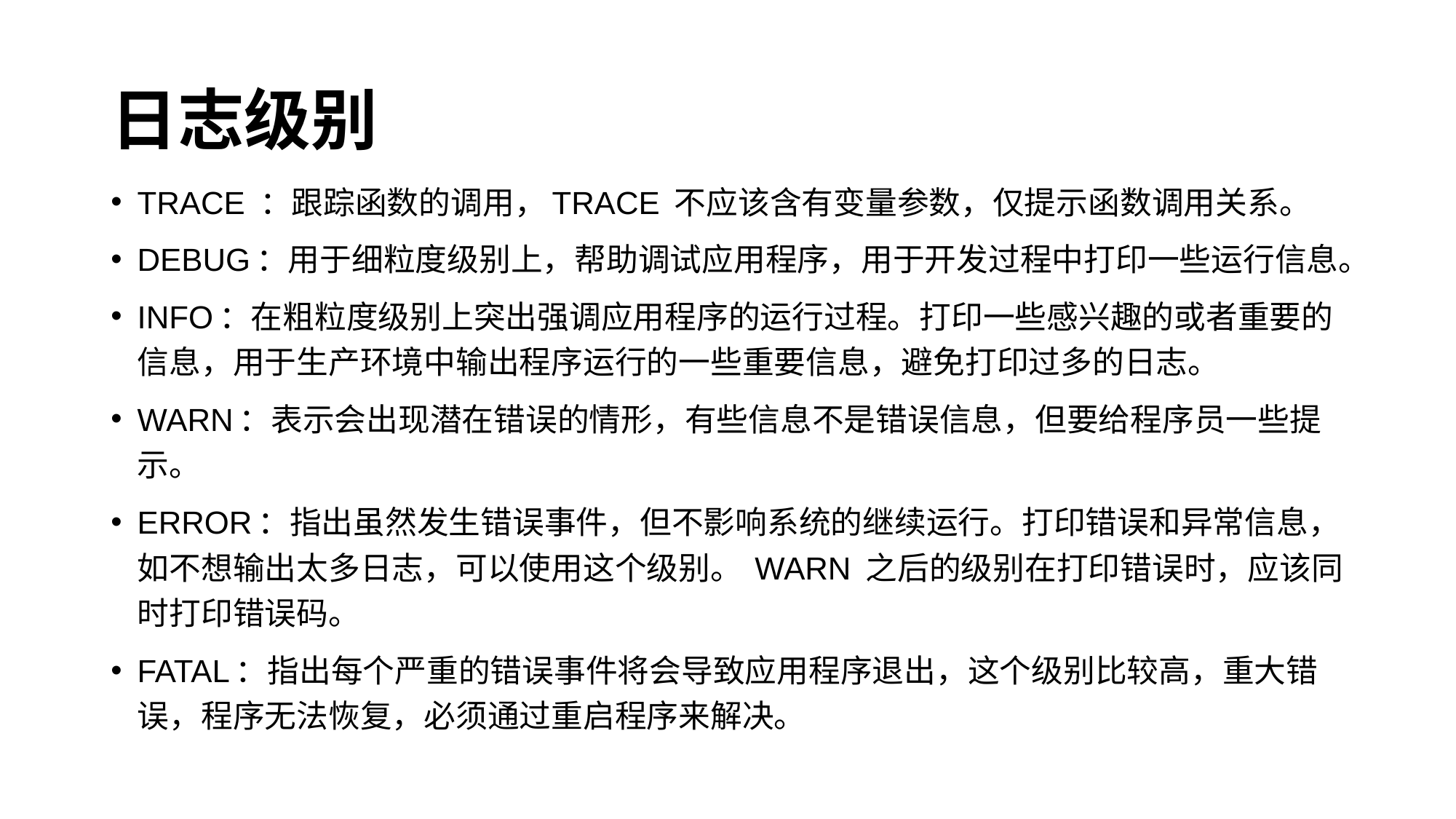

# 日志级别
TRACE ：跟踪函数的调用，TRACE 不应该含有变量参数，仅提示函数调用关系。
DEBUG：用于细粒度级别上，帮助调试应用程序，用于开发过程中打印一些运行信息。
INFO：在粗粒度级别上突出强调应用程序的运行过程。打印一些感兴趣的或者重要的信息，用于生产环境中输出程序运行的一些重要信息，避免打印过多的日志。
WARN：表示会出现潜在错误的情形，有些信息不是错误信息，但要给程序员一些提示。
ERROR：指出虽然发生错误事件，但不影响系统的继续运行。打印错误和异常信息，如不想输出太多日志，可以使用这个级别。 WARN 之后的级别在打印错误时，应该同时打印错误码。
FATAL：指出每个严重的错误事件将会导致应用程序退出，这个级别比较高，重大错误，程序无法恢复，必须通过重启程序来解决。